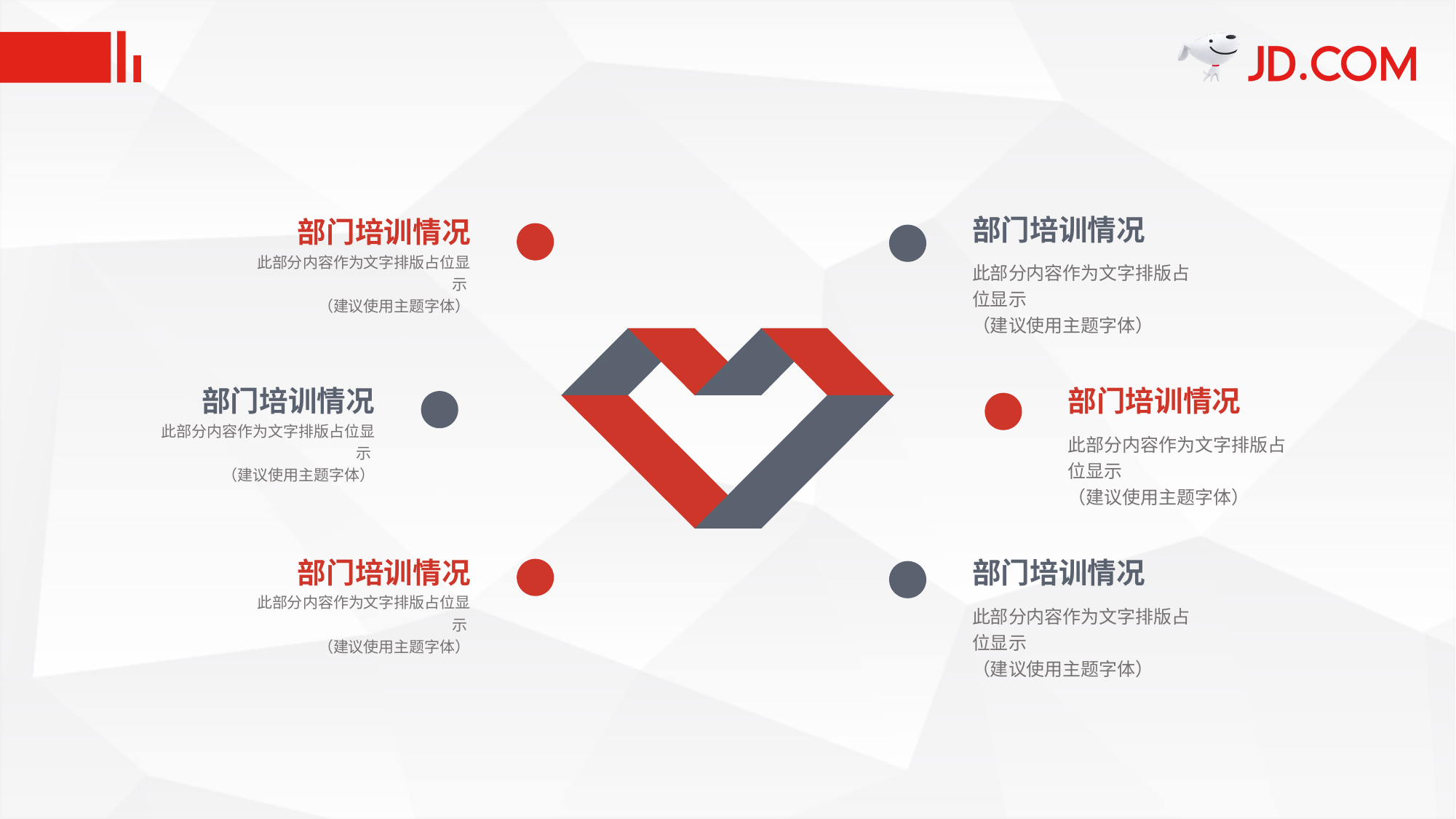

#
部门培训情况
此部分内容作为文字排版占位显示
（建议使用主题字体）
部门培训情况
此部分内容作为文字排版占位显示
（建议使用主题字体）

部门培训情况
此部分内容作为文字排版占位显示
（建议使用主题字体）
部门培训情况
此部分内容作为文字排版占位显示
（建议使用主题字体）

部门培训情况
此部分内容作为文字排版占位显示
（建议使用主题字体）
部门培训情况
此部分内容作为文字排版占位显示
（建议使用主题字体）